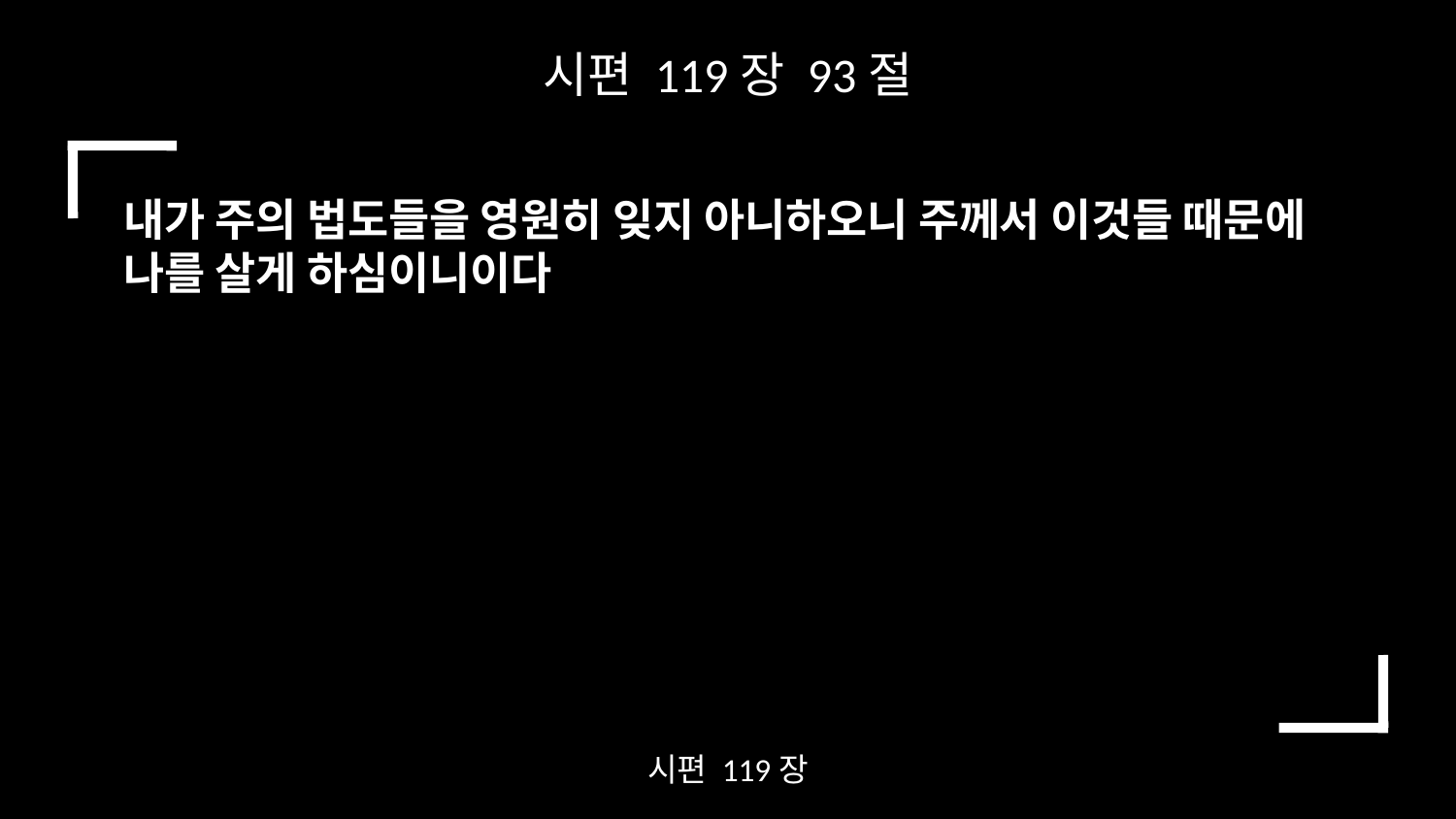

시편 119장 93절

내가 주의 법도들을 영원히 잊지 아니하오니 주께서 이것들 때문에 나를 살게 하심이니이다

시편 119장